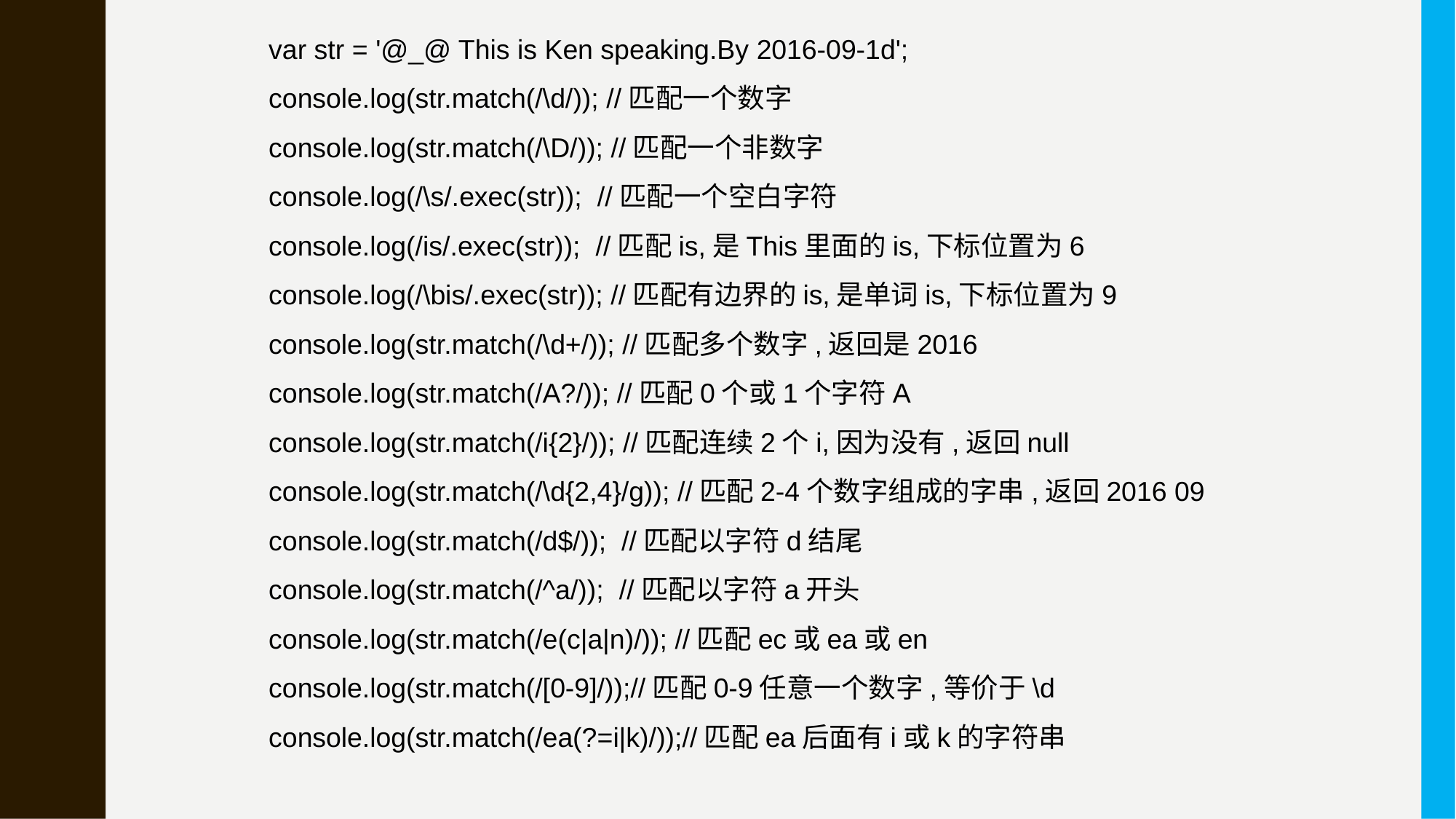

var str = '@_@ This is Ken speaking.By 2016-09-1d';
	console.log(str.match(/\d/)); //匹配一个数字
	console.log(str.match(/\D/)); //匹配一个非数字
	console.log(/\s/.exec(str));  //匹配一个空白字符
	console.log(/is/.exec(str));  //匹配is,是This里面的is,下标位置为6
	console.log(/\bis/.exec(str)); //匹配有边界的is,是单词is,下标位置为9
	console.log(str.match(/\d+/)); //匹配多个数字,返回是2016
	console.log(str.match(/A?/)); //匹配0个或1个字符A
	console.log(str.match(/i{2}/)); //匹配连续2个i,因为没有,返回null
	console.log(str.match(/\d{2,4}/g)); //匹配2-4个数字组成的字串,返回2016 09
	console.log(str.match(/d$/));  //匹配以字符d结尾
	console.log(str.match(/^a/));  //匹配以字符a开头
	console.log(str.match(/e(c|a|n)/)); //匹配ec或ea或en
	console.log(str.match(/[0-9]/));//匹配0-9任意一个数字,等价于\d
	console.log(str.match(/ea(?=i|k)/));//匹配ea后面有i或k的字符串